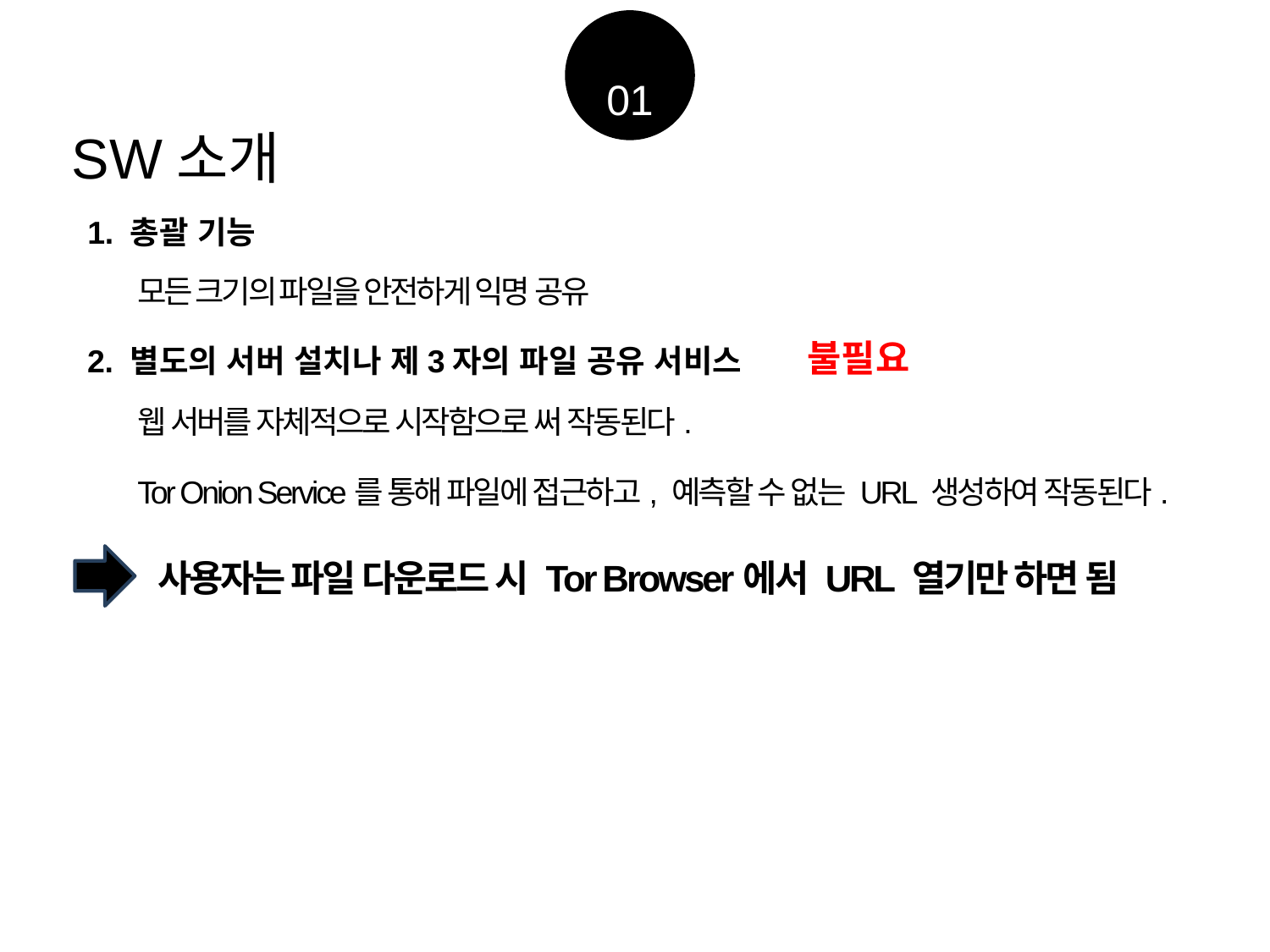

01
SW소개
1. 총괄 기능
모든 크기의 파일을 안전하게 익명 공유

불필요
2. 별도의 서버 설치나 제3자의 파일 공유 서비스
웹 서버를 자체적으로 시작함으로 써 작동된다.
Tor Onion Service를 통해 파일에 접근하고, 예측할 수 없는 URL 생성하여 작동된다.

사용자는 파일 다운로드 시 Tor Browser에서 URL 열기만 하면 됨